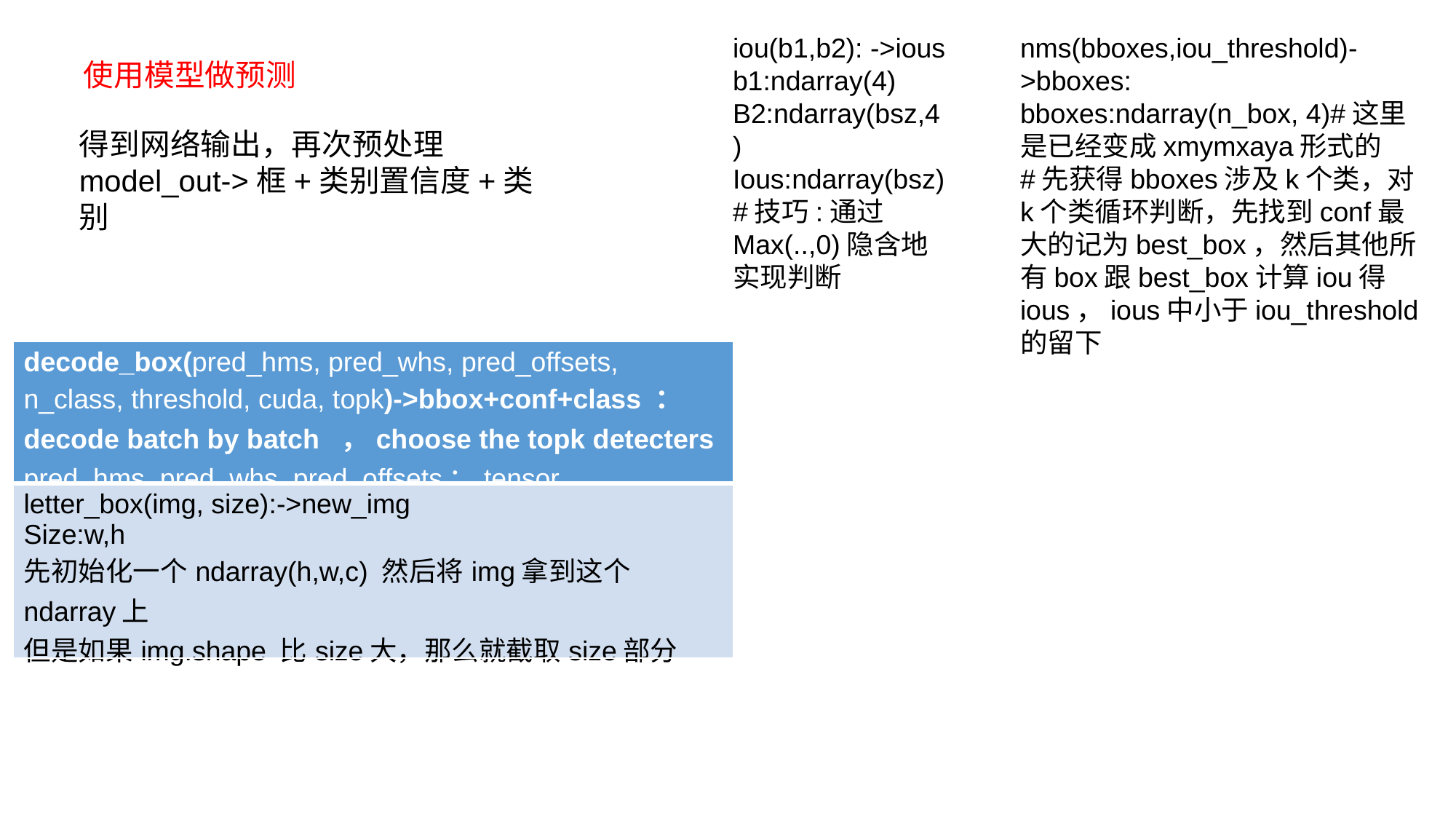

iou(b1,b2): ->ious
b1:ndarray(4)
B2:ndarray(bsz,4)
Ious:ndarray(bsz)
#技巧:通过Max(..,0)隐含地实现判断
nms(bboxes,iou_threshold)->bboxes:
bboxes:ndarray(n_box, 4)#这里是已经变成xmymxaya形式的
#先获得bboxes涉及k个类，对k个类循环判断，先找到conf最大的记为best_box，然后其他所有box跟best_box计算iou得ious，ious中小于iou_threshold的留下
使用模型做预测
得到网络输出，再次预处理
model_out->框+类别置信度+类别
| decode\_box(pred\_hms, pred\_whs, pred\_offsets, n\_class, threshold, cuda, topk)->bbox+conf+class ：decode batch by batch ，choose the topk detecters pred\_hms, pred\_whs, pred\_offsets：tensor |
| --- |
| letter\_box(img, size):->new\_img Size:w,h 先初始化一个ndarray(h,w,c) 然后将img拿到这个ndarray上 但是如果img.shape 比size大，那么就截取size部分 |